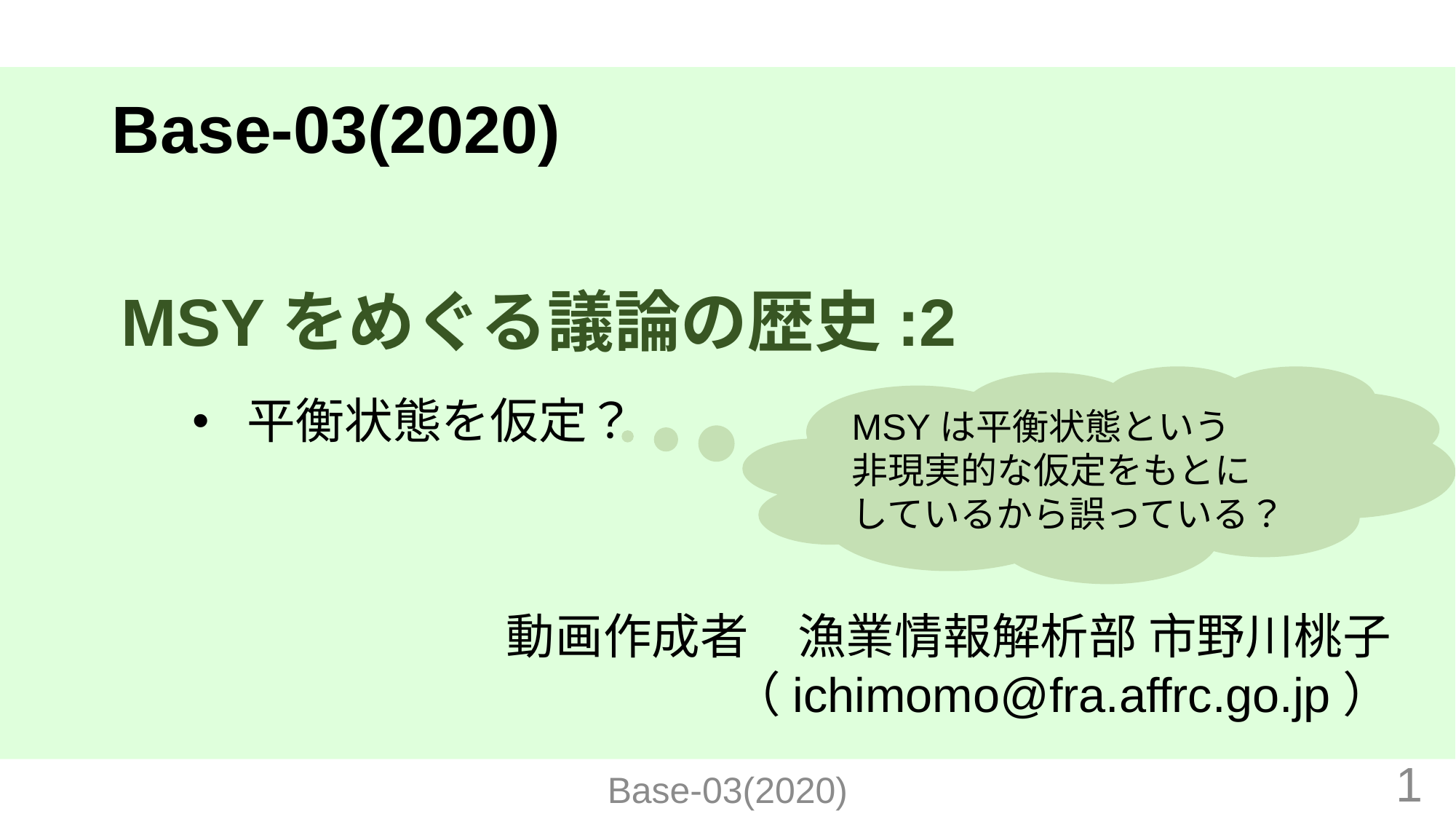

Base-03(2020)
# MSYをめぐる議論の歴史:2
MSYは平衡状態という　非現実的な仮定をもとに　しているから誤っている？
平衡状態を仮定？

動画作成者　漁業情報解析部 市野川桃子　　（ichimomo@fra.affrc.go.jp）
Base-03(2020)
1